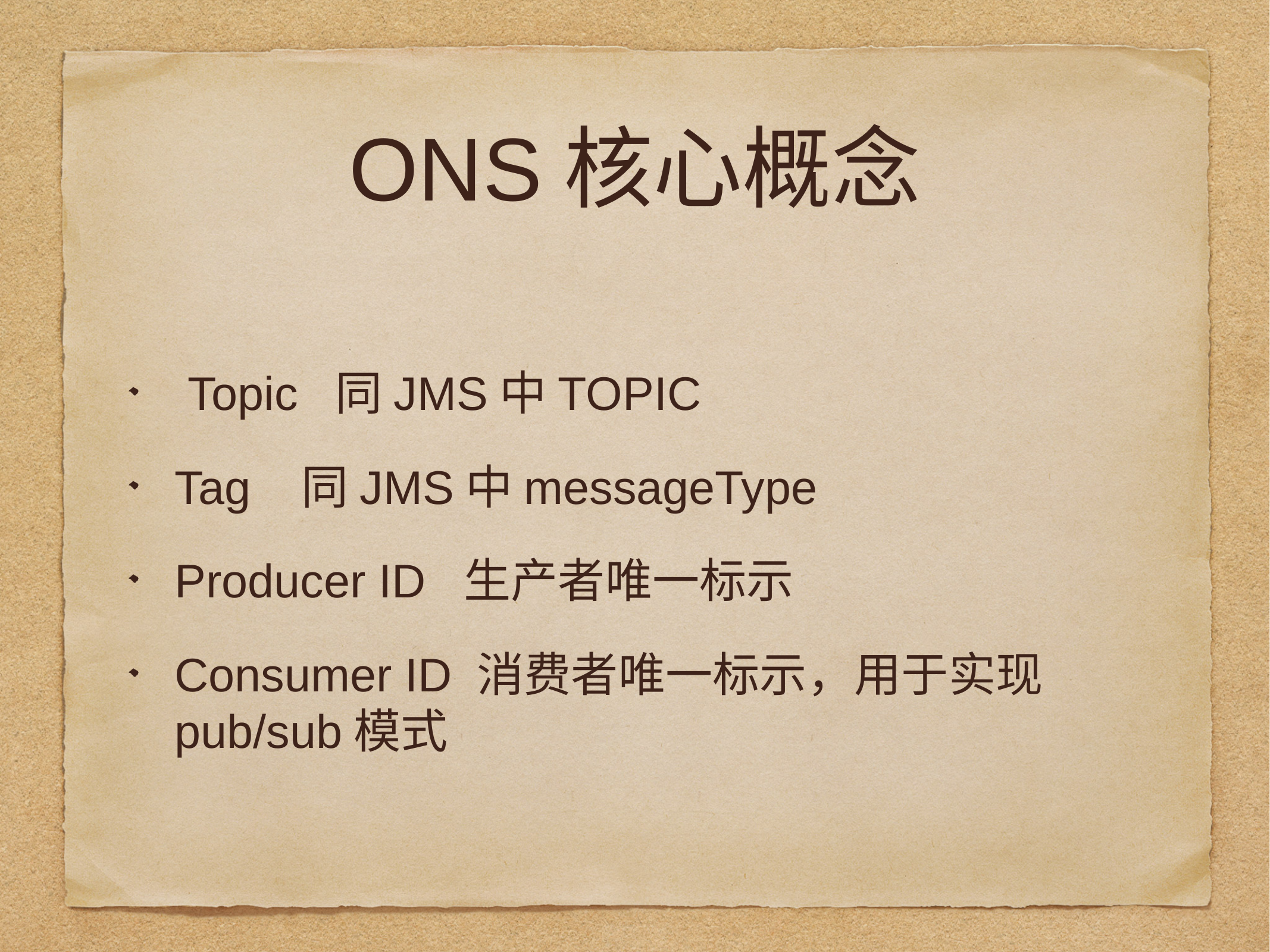

# ONS核心概念
 Topic  同JMS中TOPIC
Tag   同JMS中messageType
Producer ID  生产者唯一标示
Consumer ID 消费者唯一标示，用于实现pub/sub模式